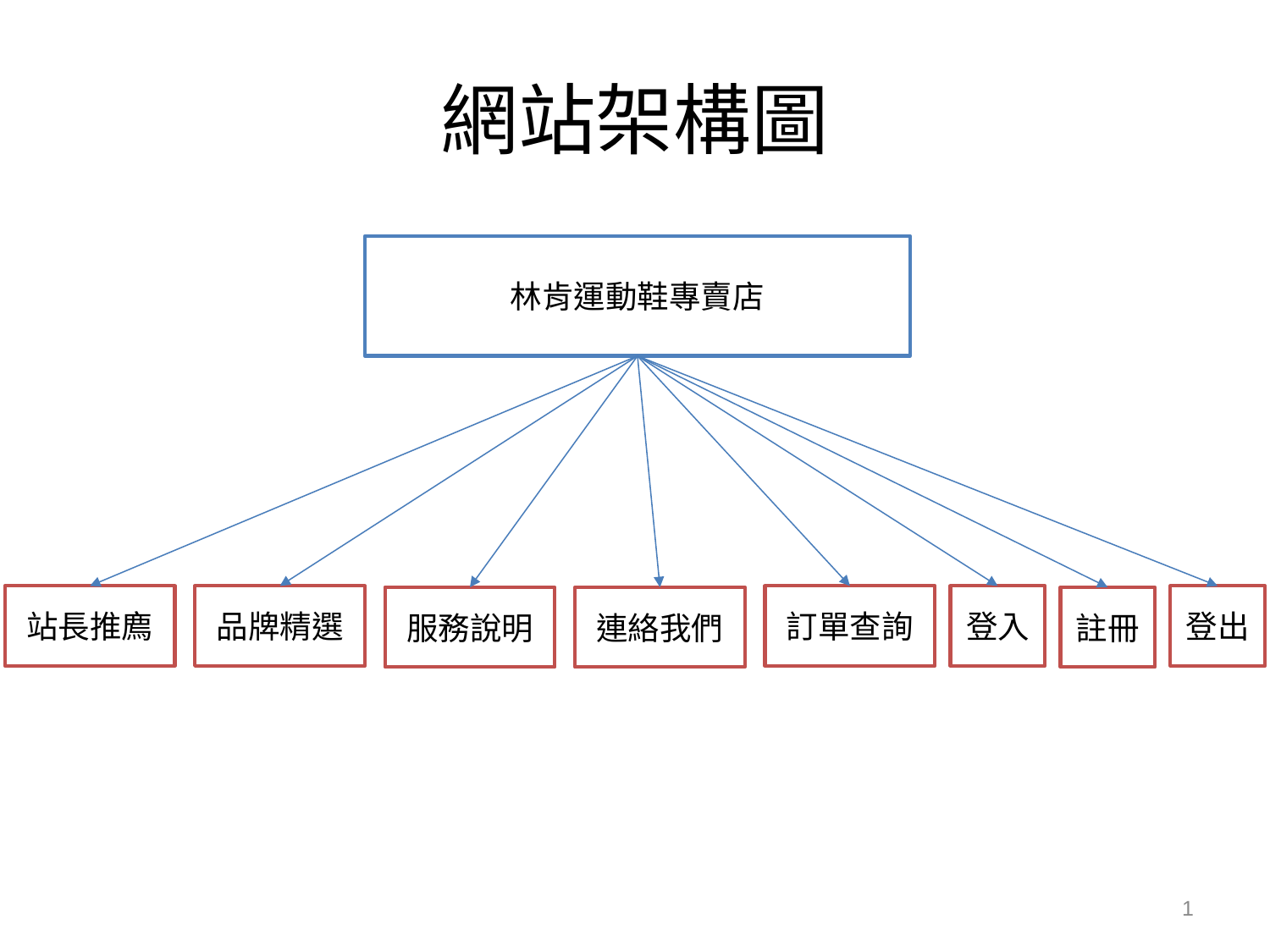

# 網站架構圖
林肯運動鞋專賣店
站長推廌
品牌精選
訂單查詢
登入
登出
服務說明
連絡我們
註冊
1